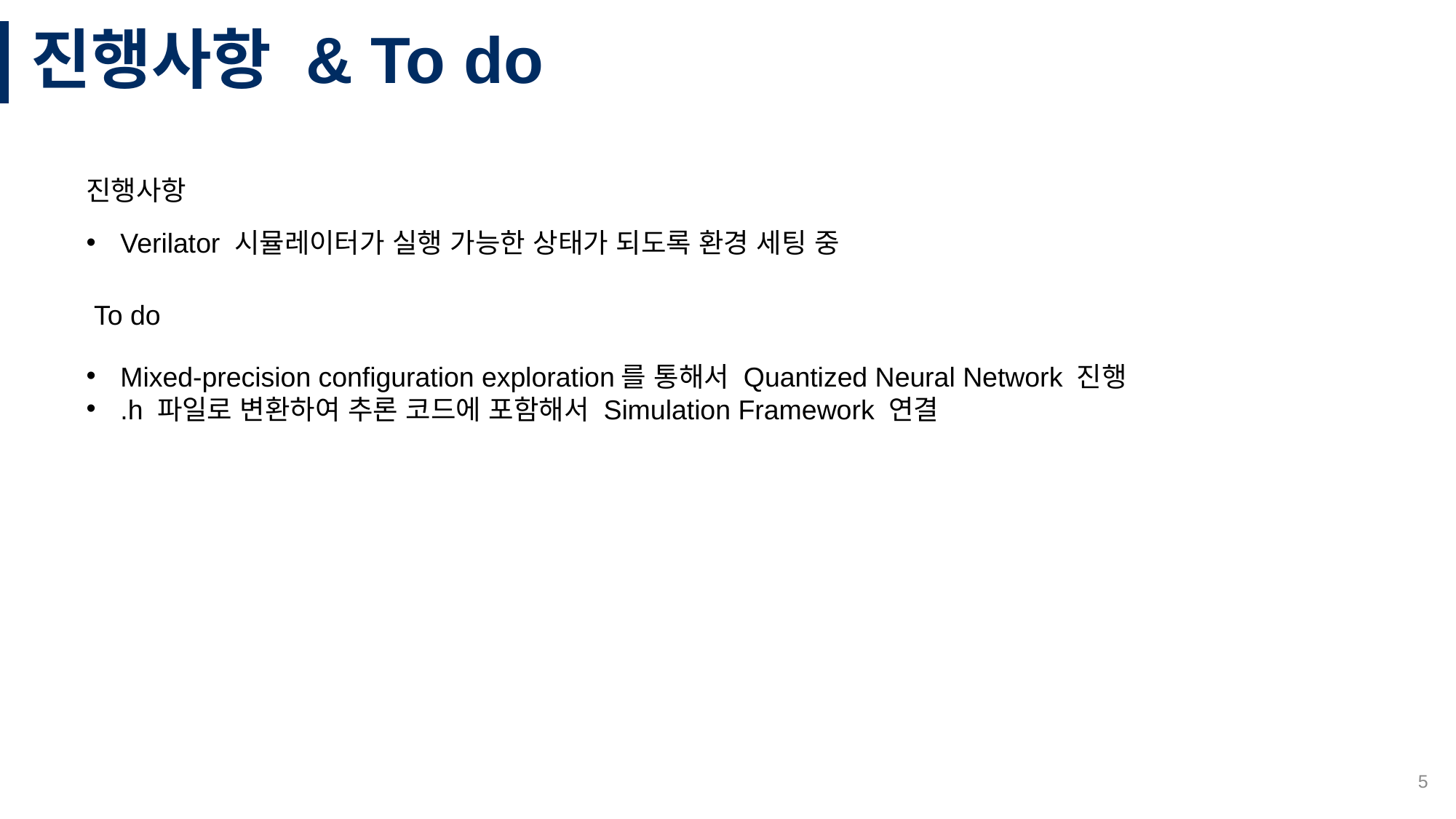

# 진행사항 & To do
진행사항
Verilator 시뮬레이터가 실행 가능한 상태가 되도록 환경 세팅 중
To do
Mixed-precision configuration exploration를 통해서 Quantized Neural Network 진행
.h 파일로 변환하여 추론 코드에 포함해서 Simulation Framework 연결
5